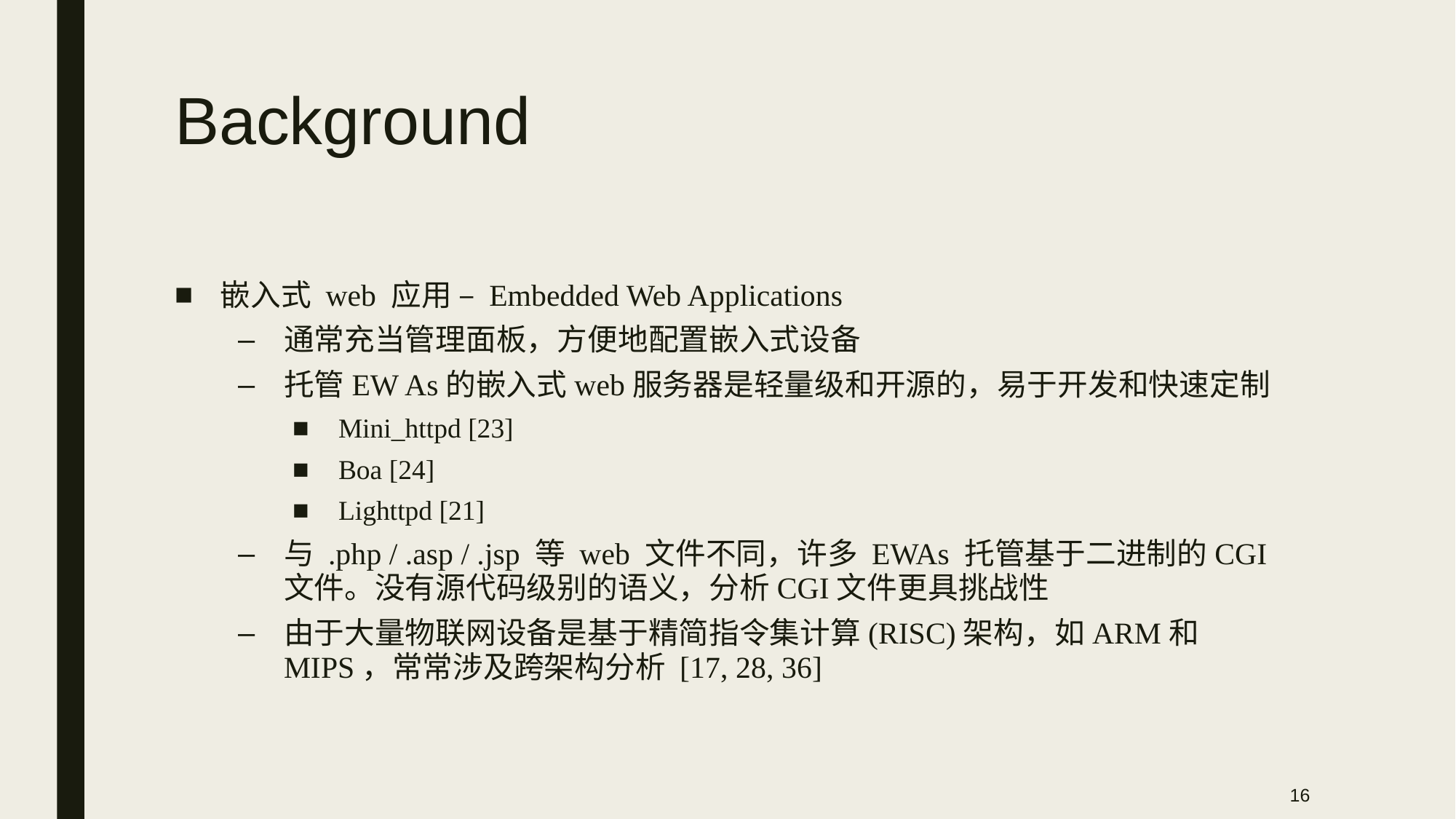

# Background
嵌入式 web 应用 – Embedded Web Applications
通常充当管理面板，方便地配置嵌入式设备
托管EW As的嵌入式web服务器是轻量级和开源的，易于开发和快速定制
Mini_httpd [23]
Boa [24]
Lighttpd [21]
与 .php / .asp / .jsp 等 web 文件不同，许多 EWAs 托管基于二进制的CGI文件。没有源代码级别的语义，分析CGI文件更具挑战性
由于大量物联网设备是基于精简指令集计算(RISC)架构，如ARM和MIPS，常常涉及跨架构分析 [17, 28, 36]

16